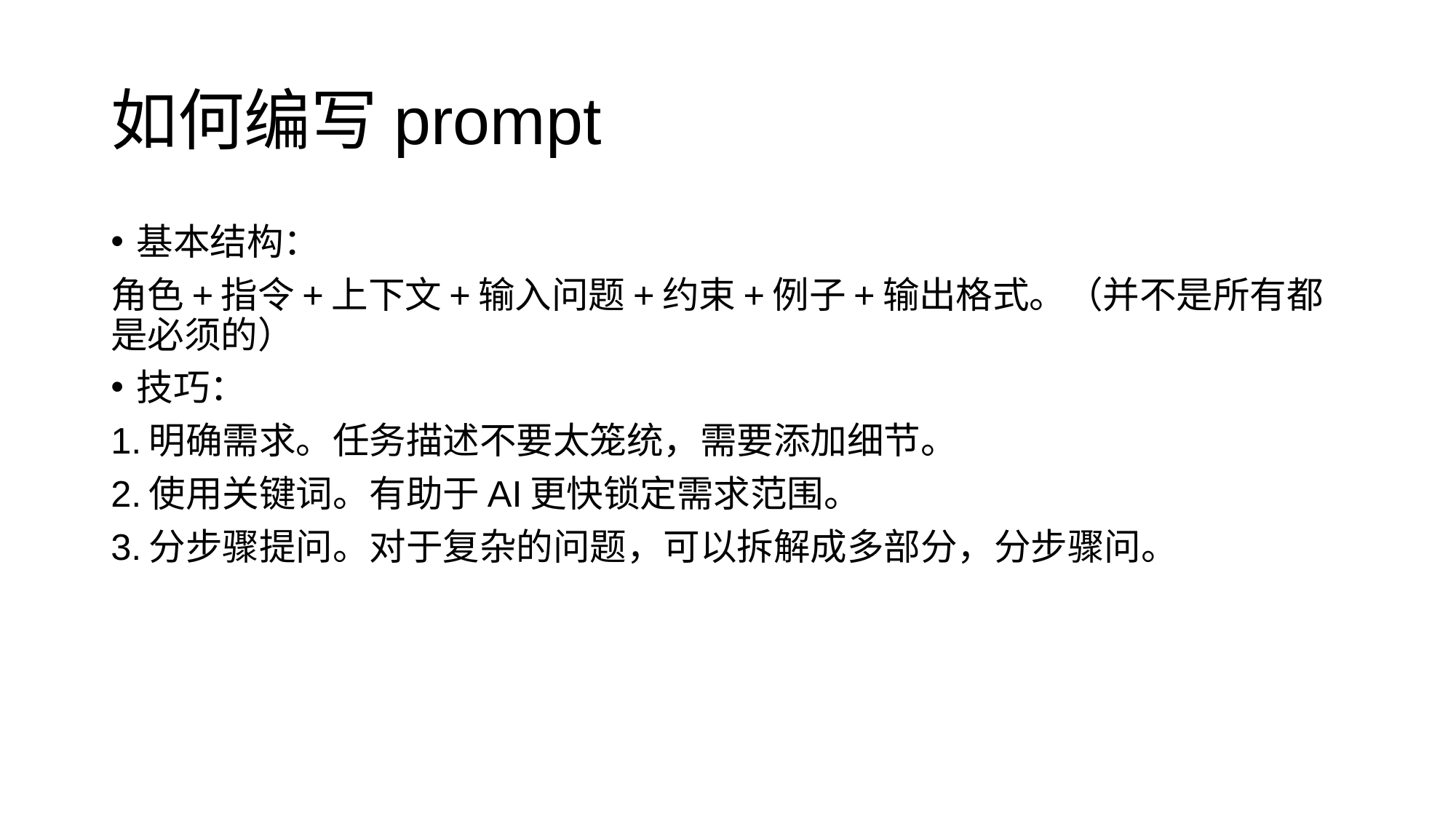

# 如何编写prompt
基本结构：
角色+指令+上下文+输入问题+约束+例子+输出格式。（并不是所有都是必须的）
技巧：
1.明确需求。任务描述不要太笼统，需要添加细节。
2.使用关键词。有助于AI更快锁定需求范围。
3.分步骤提问。对于复杂的问题，可以拆解成多部分，分步骤问。